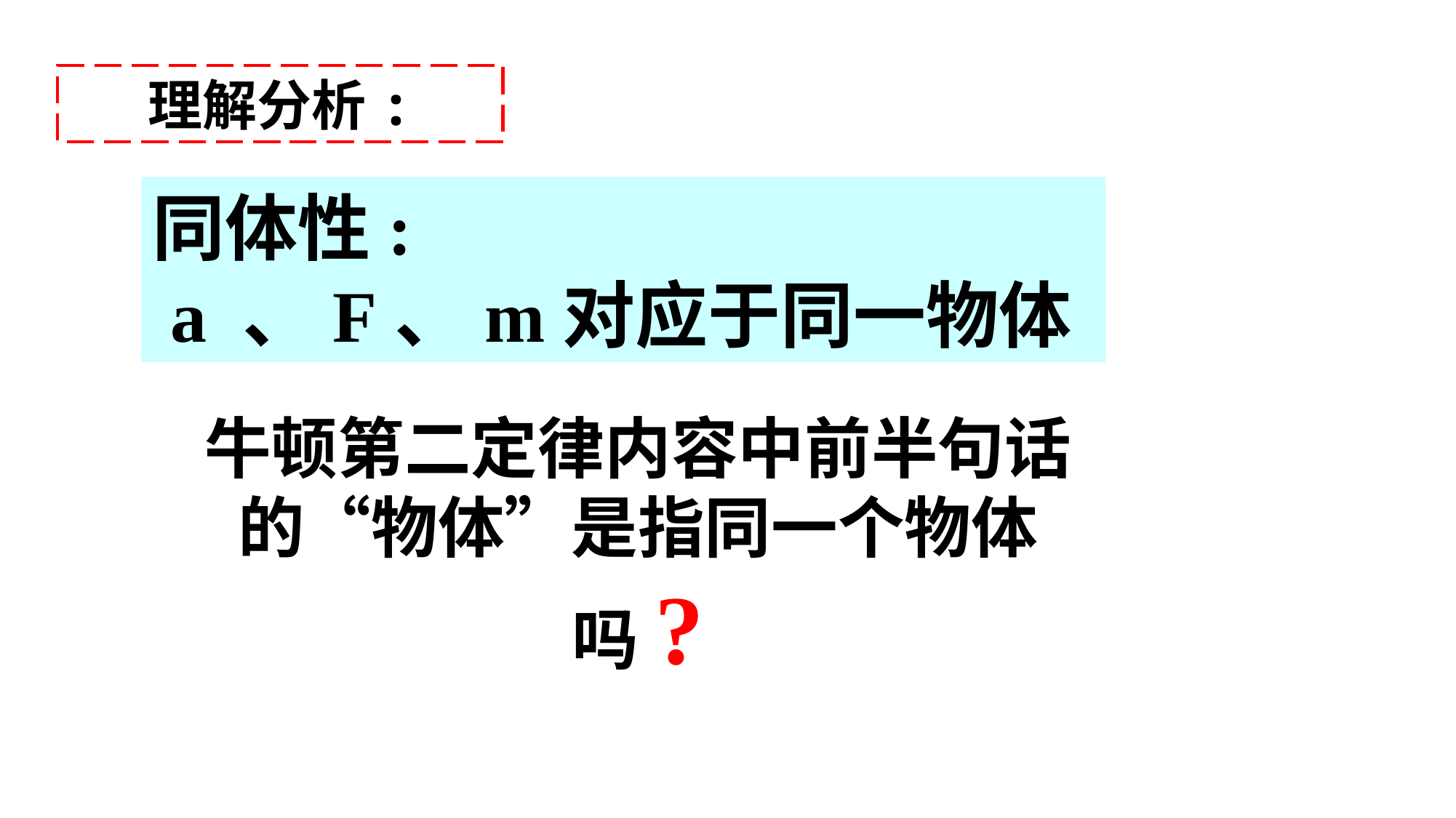

理解分析:
同体性:
 a 、F、m对应于同一物体
牛顿第二定律内容中前半句话的“物体”是指同一个物体吗?